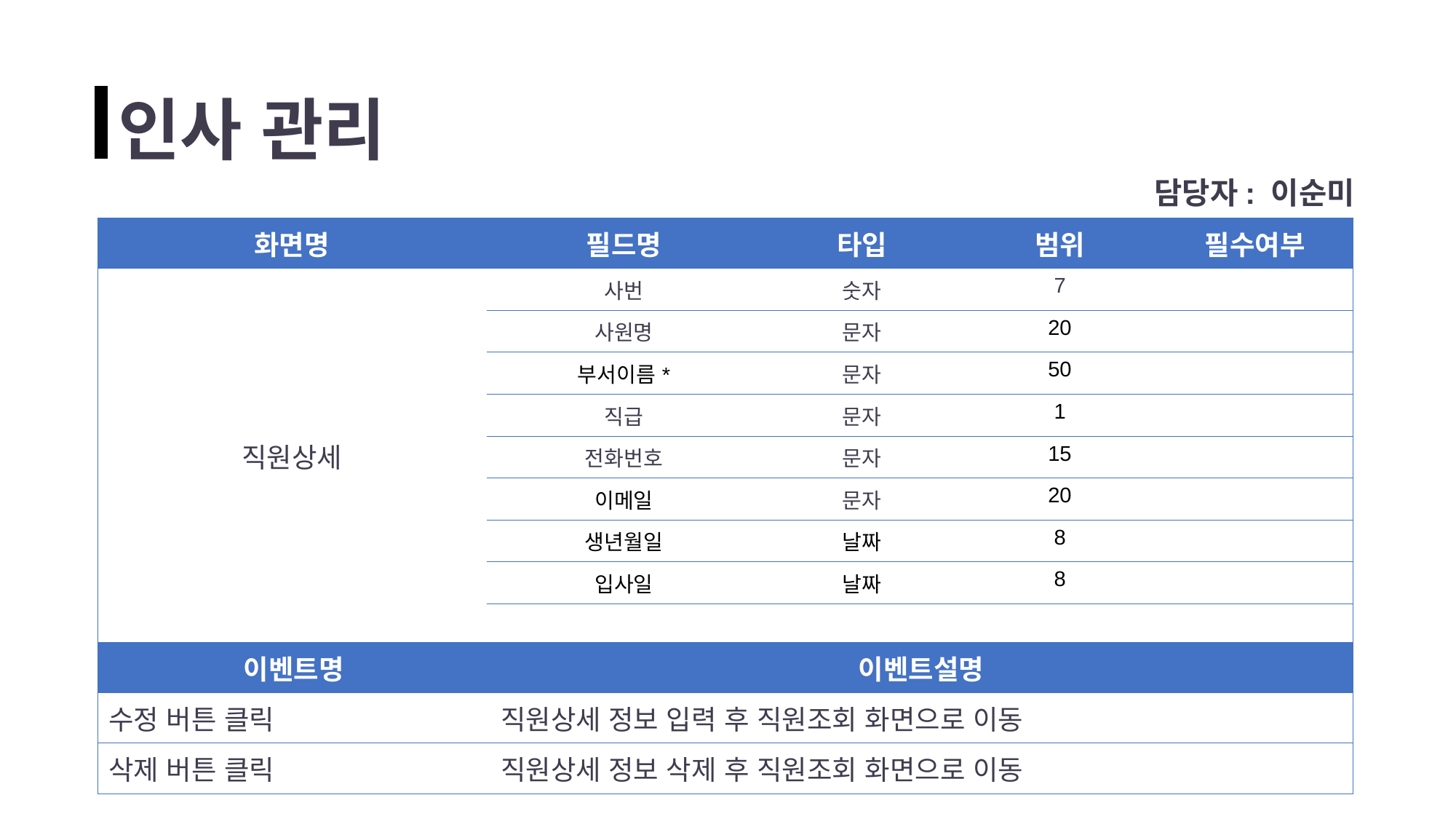

인사 관리

담당자: 이순미
| 화면명 | 필드명 | 타입 | 범위 | 필수여부 |
| --- | --- | --- | --- | --- |
| 직원상세 | 사번 | 숫자 | 7 |  |
|  | 사원명 | 문자 | 20 |  |
|  | 부서이름\* | 문자 | 50 |  |
|  | 직급 | 문자 | 1 |  |
|  | 전화번호 | 문자 | 15 |  |
|  | 이메일 | 문자 | 20 |  |
|  | 생년월일 | 날짜 | 8 |  |
|  | 입사일 | 날짜 | 8 |  |
|  |  |  |  |  |
| 이벤트명 | 이벤트설명 |
| --- | --- |
| 수정 버튼 클릭 | 직원상세 정보 입력 후 직원조회 화면으로 이동 |
| 삭제 버튼 클릭 | 직원상세 정보 삭제 후 직원조회 화면으로 이동 |